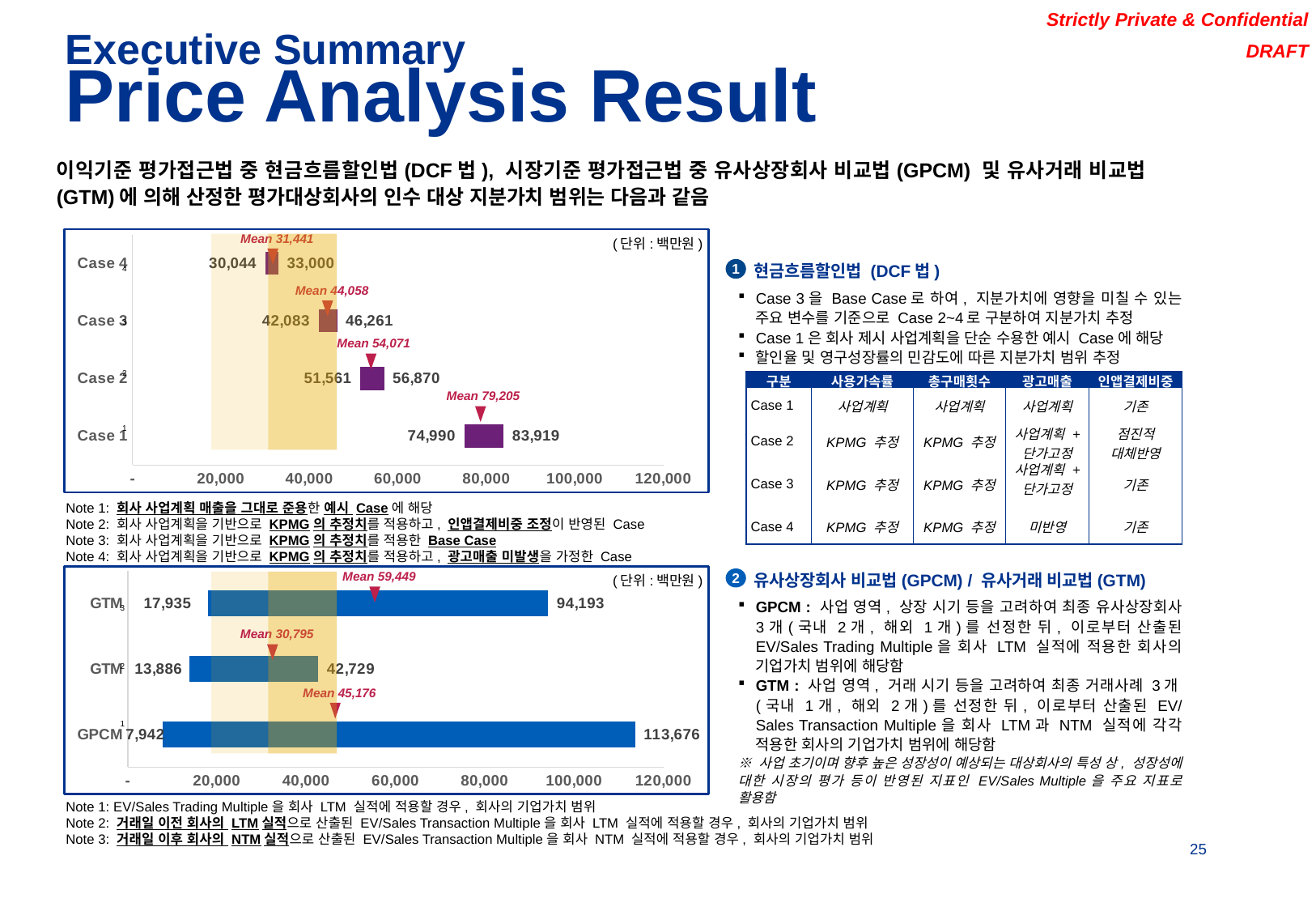

Executive Summary
Price Analysis Result
이익기준 평가접근법 중 현금흐름할인법(DCF법), 시장기준 평가접근법 중 유사상장회사 비교법(GPCM) 및 유사거래 비교법(GTM)에 의해 산정한 평가대상회사의 인수 대상 지분가치 범위는 다음과 같음
Mean 31,441

### Chart

| Category | Min | 차이 | Max |
|---|---|---|---|
| Case 1 | 74989.65321891117 | 8929.415373445605 | 83919.06859235678 |
| Case 2 | 51561.27571546397 | 5309.208790063094 | 56870.48450552706 |
| Case 3 | 42083.34023356538 | 4177.742925186991 | 46261.08315875237 |
| Case 4 | 30043.674036844397 | 2956.5889070802477 | 33000.262943924645 |
(단위:백만원)

4
현금흐름할인법 (DCF법)
1
Case 3을 Base Case로 하여, 지분가치에 영향을 미칠 수 있는 주요 변수를 기준으로 Case 2~4로 구분하여 지분가치 추정
Case 1은 회사 제시 사업계획을 단순 수용한 예시 Case에 해당
할인율 및 영구성장률의 민감도에 따른 지분가치 범위 추정
Mean 44,058

3
Mean 54,071

2
| 구분 | 사용가속률 | 총구매횟수 | 광고매출 | 인앱결제비중 |
| --- | --- | --- | --- | --- |
| Case 1 | 사업계획 | 사업계획 | 사업계획 | 기존 |
| Case 2 | KPMG 추정 | KPMG 추정 | 사업계획 + 단가고정 | 점진적 대체반영 |
| Case 3 | KPMG 추정 | KPMG 추정 | 사업계획 + 단가고정 | 기존 |
| Case 4 | KPMG 추정 | KPMG 추정 | 미반영 | 기존 |
Mean 79,205

1
Note 1: 회사 사업계획 매출을 그대로 준용한 예시 Case에 해당
Note 2: 회사 사업계획을 기반으로 KPMG의 추정치를 적용하고, 인앱결제비중 조정이 반영된 Case
Note 3: 회사 사업계획을 기반으로 KPMG의 추정치를 적용한 Base Case
Note 4: 회사 사업계획을 기반으로 KPMG의 추정치를 적용하고, 광고매출 미발생을 가정한 Case
Mean 59,449
(단위:백만원)

### Chart

| Category | Min | 차이 | Max |
|---|---|---|---|
| GPCM | 7941.522482936724 | 105734.68308129633 | 113676.20556423305 |
| GTM | 13886.28257411144 | 28842.887514999416 | 42729.170089110856 |
| GTM | 17934.857513975665 | 76258.17972536257 | 94193.03723933823 |
유사상장회사 비교법(GPCM) / 유사거래 비교법(GTM)
2
GPCM : 사업 영역, 상장 시기 등을 고려하여 최종 유사상장회사 3개(국내 2개, 해외 1개)를 선정한 뒤, 이로부터 산출된 EV/Sales Trading Multiple을 회사 LTM 실적에 적용한 회사의 기업가치 범위에 해당함
GTM : 사업 영역, 거래 시기 등을 고려하여 최종 거래사례 3개(국내 1개, 해외 2개)를 선정한 뒤, 이로부터 산출된 EV/Sales Transaction Multiple을 회사 LTM과 NTM 실적에 각각 적용한 회사의 기업가치 범위에 해당함
※ 사업 초기이며 향후 높은 성장성이 예상되는 대상회사의 특성 상, 성장성에 대한 시장의 평가 등이 반영된 지표인 EV/Sales Multiple을 주요 지표로 활용함

3
Mean 30,795

2
Mean 45,176

1
Note 1: EV/Sales Trading Multiple을 회사 LTM 실적에 적용할 경우, 회사의 기업가치 범위
Note 2: 거래일 이전 회사의 LTM실적으로 산출된 EV/Sales Transaction Multiple을 회사 LTM 실적에 적용할 경우, 회사의 기업가치 범위
Note 3: 거래일 이후 회사의 NTM실적으로 산출된 EV/Sales Transaction Multiple을 회사 NTM 실적에 적용할 경우, 회사의 기업가치 범위